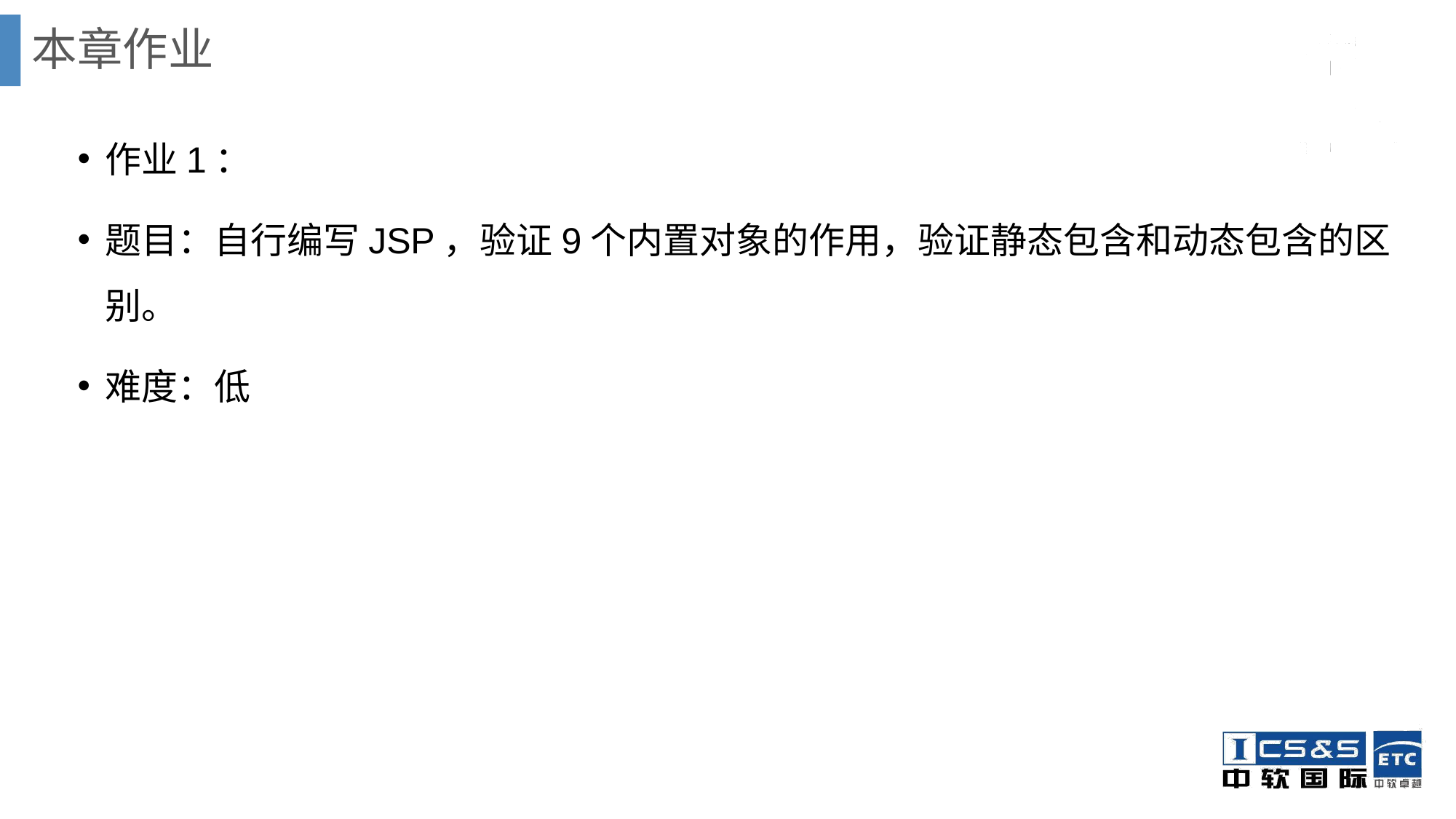

# 本章作业
作业1：
题目：自行编写JSP，验证9个内置对象的作用，验证静态包含和动态包含的区别。
难度：低